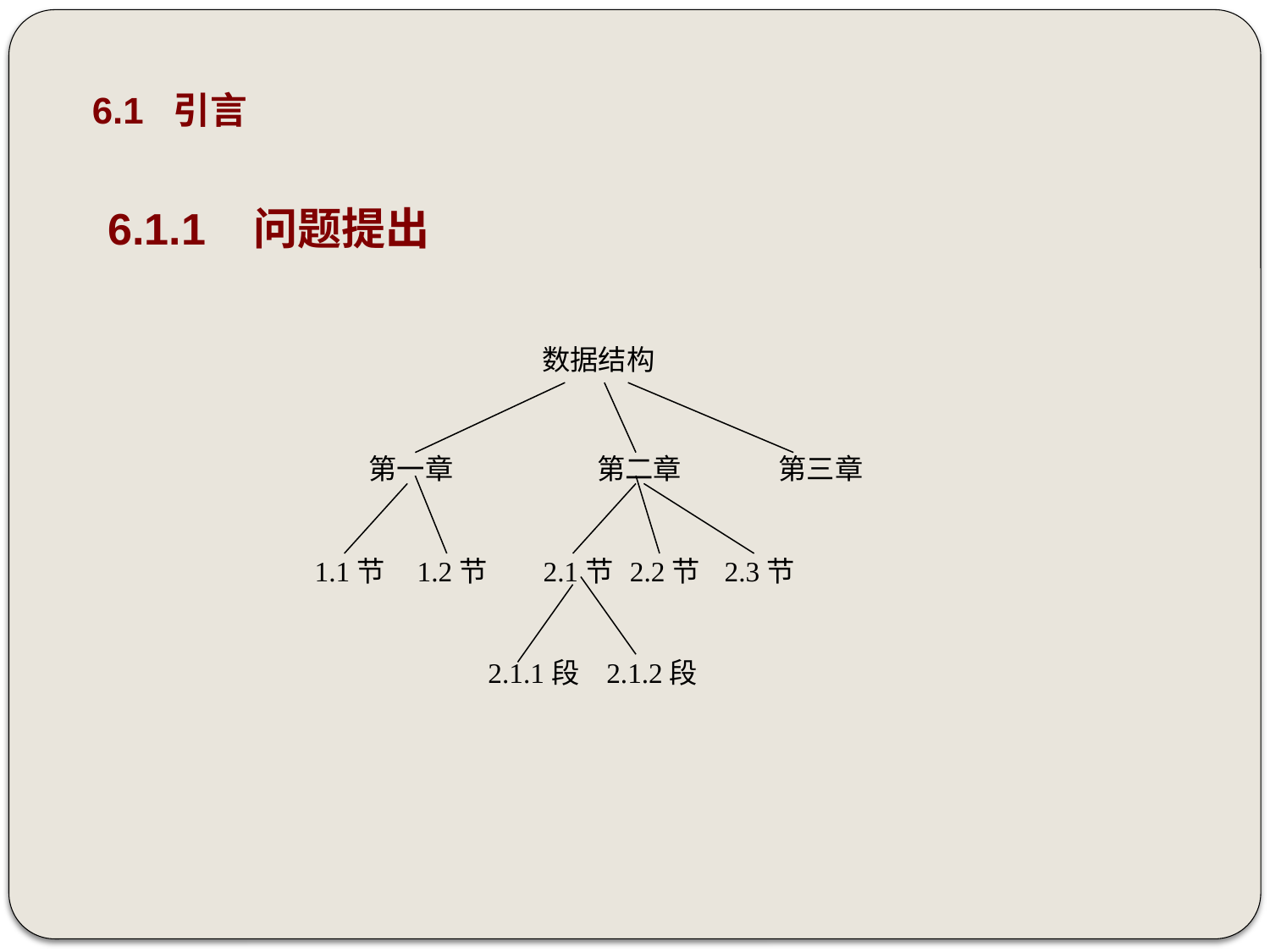

# 6.1  引言
6.1.1   问题提出

数据结构

第一章
第二章
第三章

1.1节
1.2节
2.1节
2.2节
2.3节

2.1.1段
2.1.2段